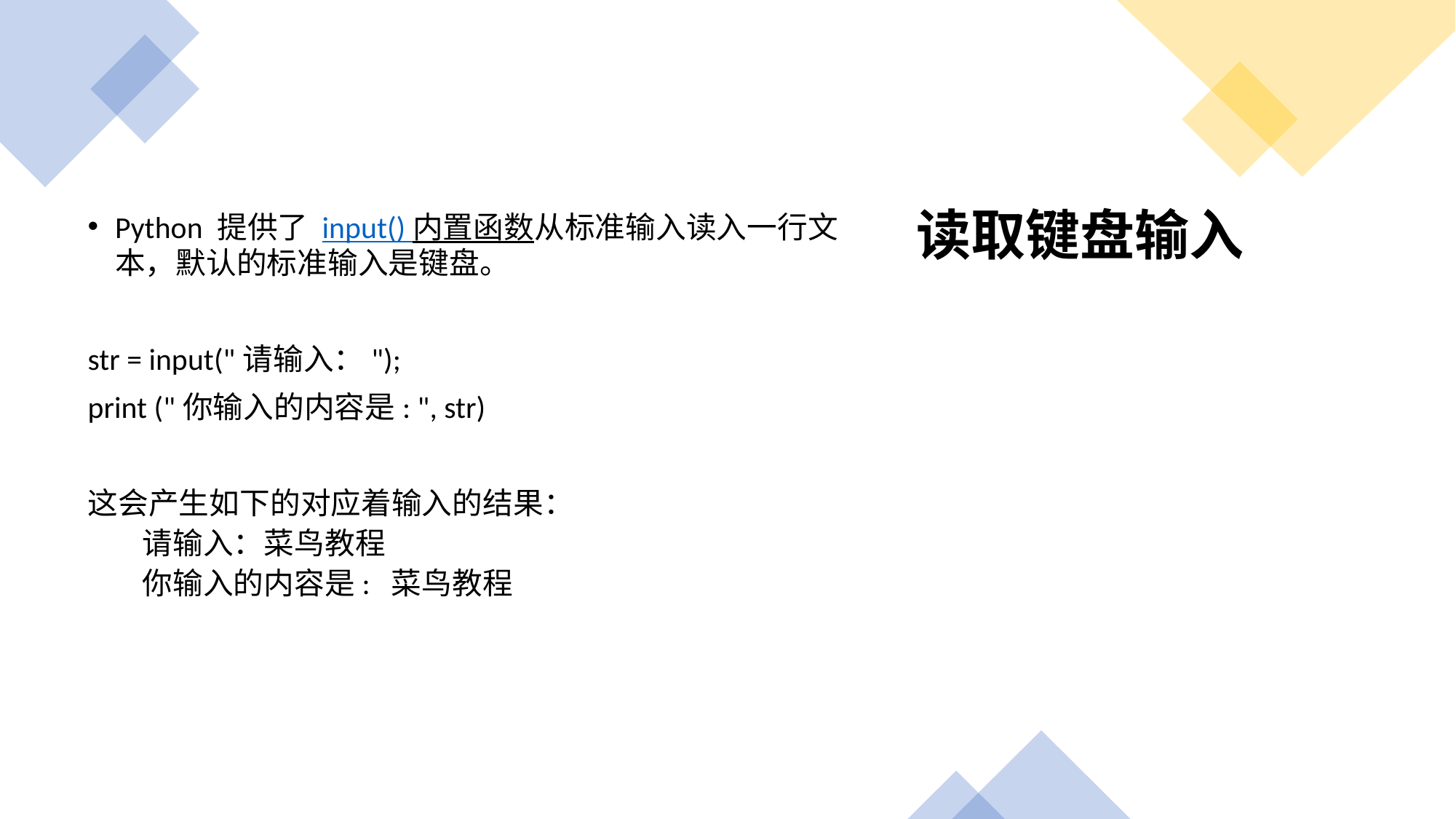

Python 提供了 input() 内置函数从标准输入读入一行文本，默认的标准输入是键盘。

str = input("请输入：");
print ("你输入的内容是: ", str)

这会产生如下的对应着输入的结果：
请输入：菜鸟教程
你输入的内容是:  菜鸟教程
# 读取键盘输入